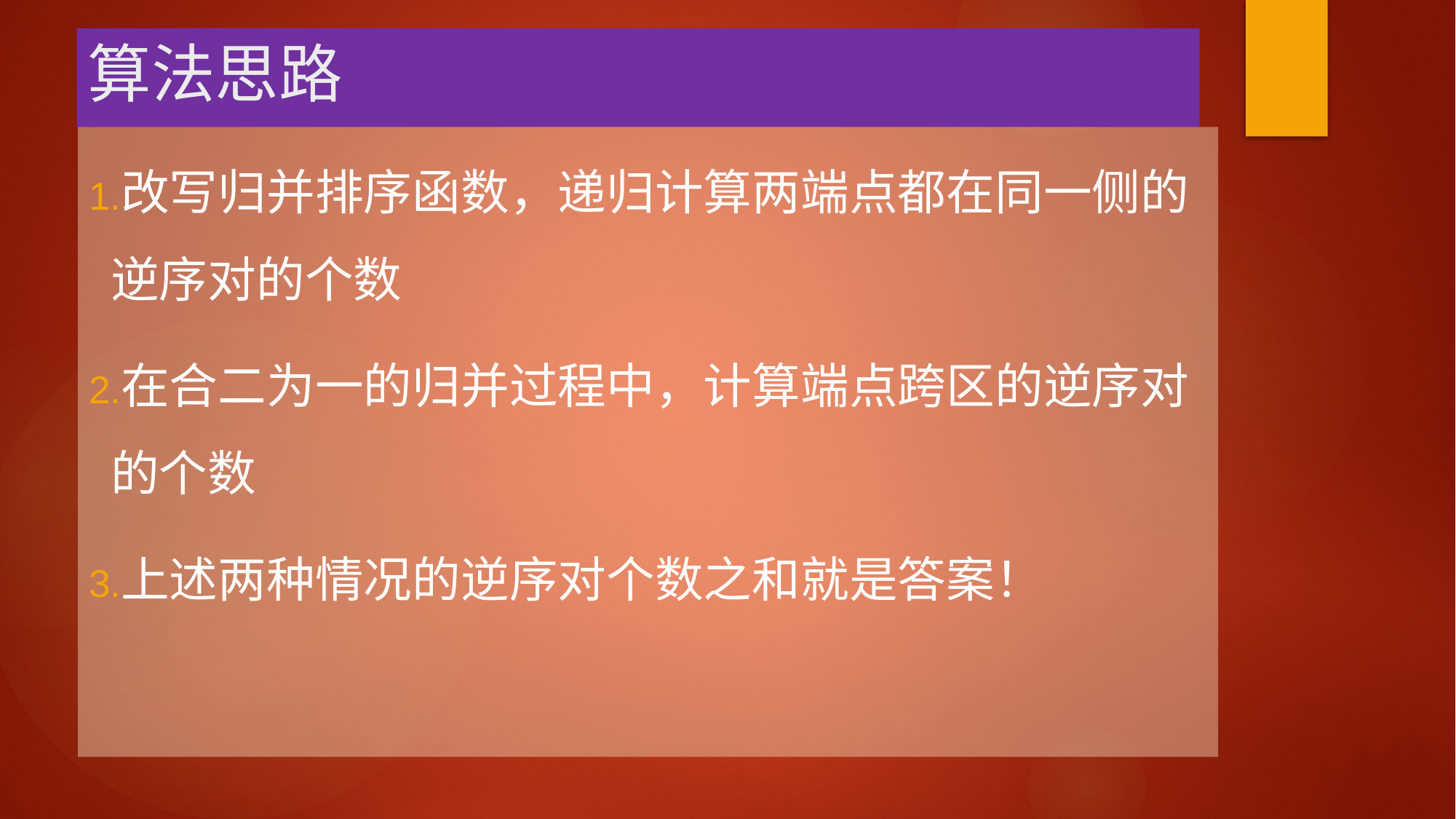

# 算法思路
改写归并排序函数，递归计算两端点都在同一侧的逆序对的个数
在合二为一的归并过程中，计算端点跨区的逆序对的个数
上述两种情况的逆序对个数之和就是答案！